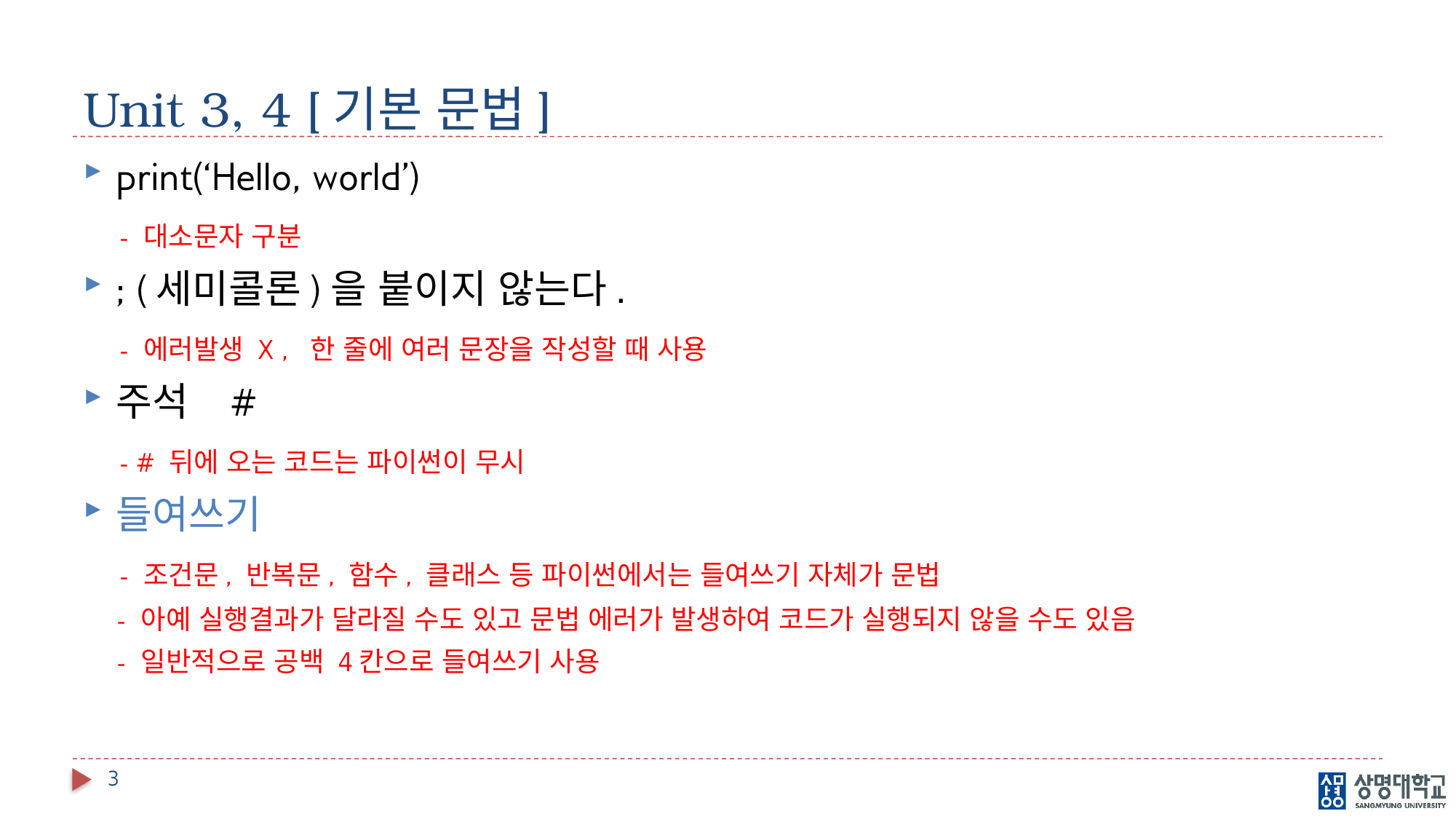

# Unit 3, 4 [기본 문법]

print(‘Hello, world’)
   - 대소문자 구분
; (세미콜론)을 붙이지 않는다.
   - 에러발생 X ,  한 줄에 여러 문장을 작성할 때 사용
주석   #
   - # 뒤에 오는 코드는 파이썬이 무시
들여쓰기
   - 조건문, 반복문, 함수, 클래스 등 파이썬에서는 들여쓰기 자체가 문법
    - 아예 실행결과가 달라질 수도 있고 문법 에러가 발생하여 코드가 실행되지 않을 수도 있음
    - 일반적으로 공백 4칸으로 들여쓰기 사용
3